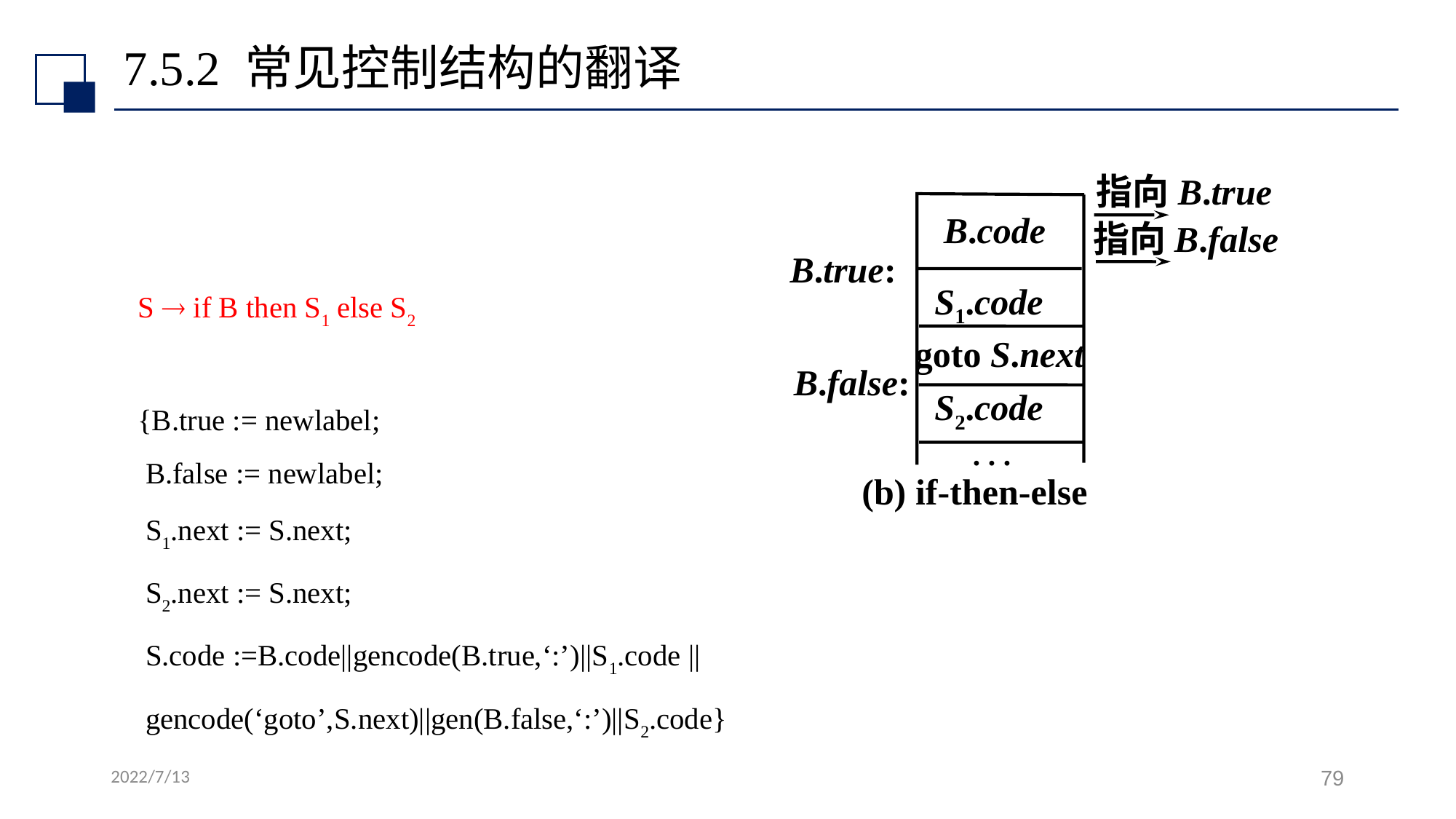

# 7.5.2 常见控制结构的翻译
指向B.true

B.code
指向B.false

B.true:

S1.code
goto S.next

B.false:
S2.code

. . .

(b) if-then-else

S → if B then S1 else S2

{B.true := newlabel;
 B.false := newlabel;
 S1.next := S.next;
 S2.next := S.next;
 S.code :=B.code||gencode(B.true,‘:’)||S1.code ||
 gencode(‘goto’,S.next)||gen(B.false,‘:’)||S2.code}
2022/7/13
79